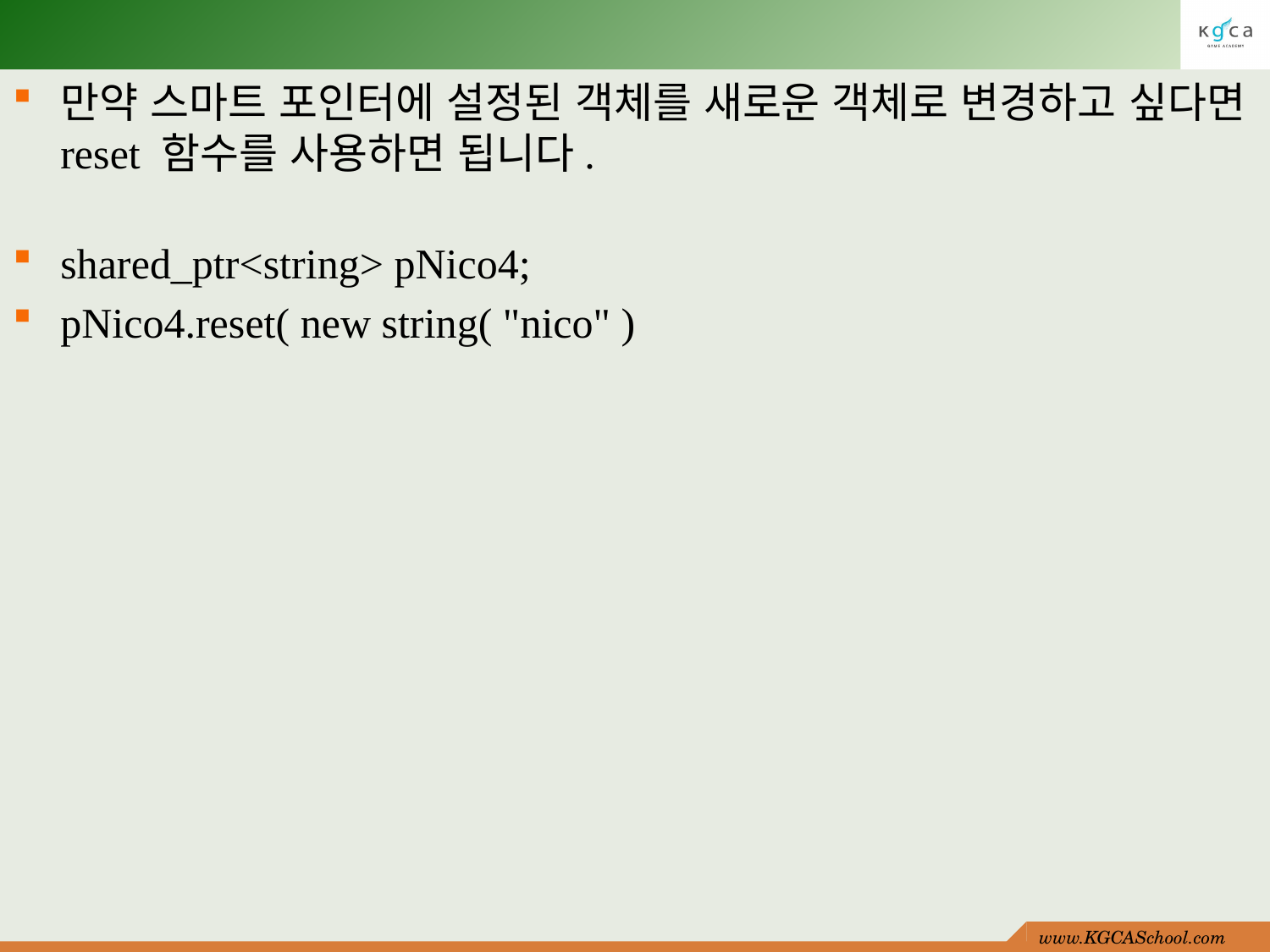

#
만약 스마트 포인터에 설정된 객체를 새로운 객체로 변경하고 싶다면 reset 함수를 사용하면 됩니다.
shared_ptr<string> pNico4;
pNico4.reset( new string( "nico" )